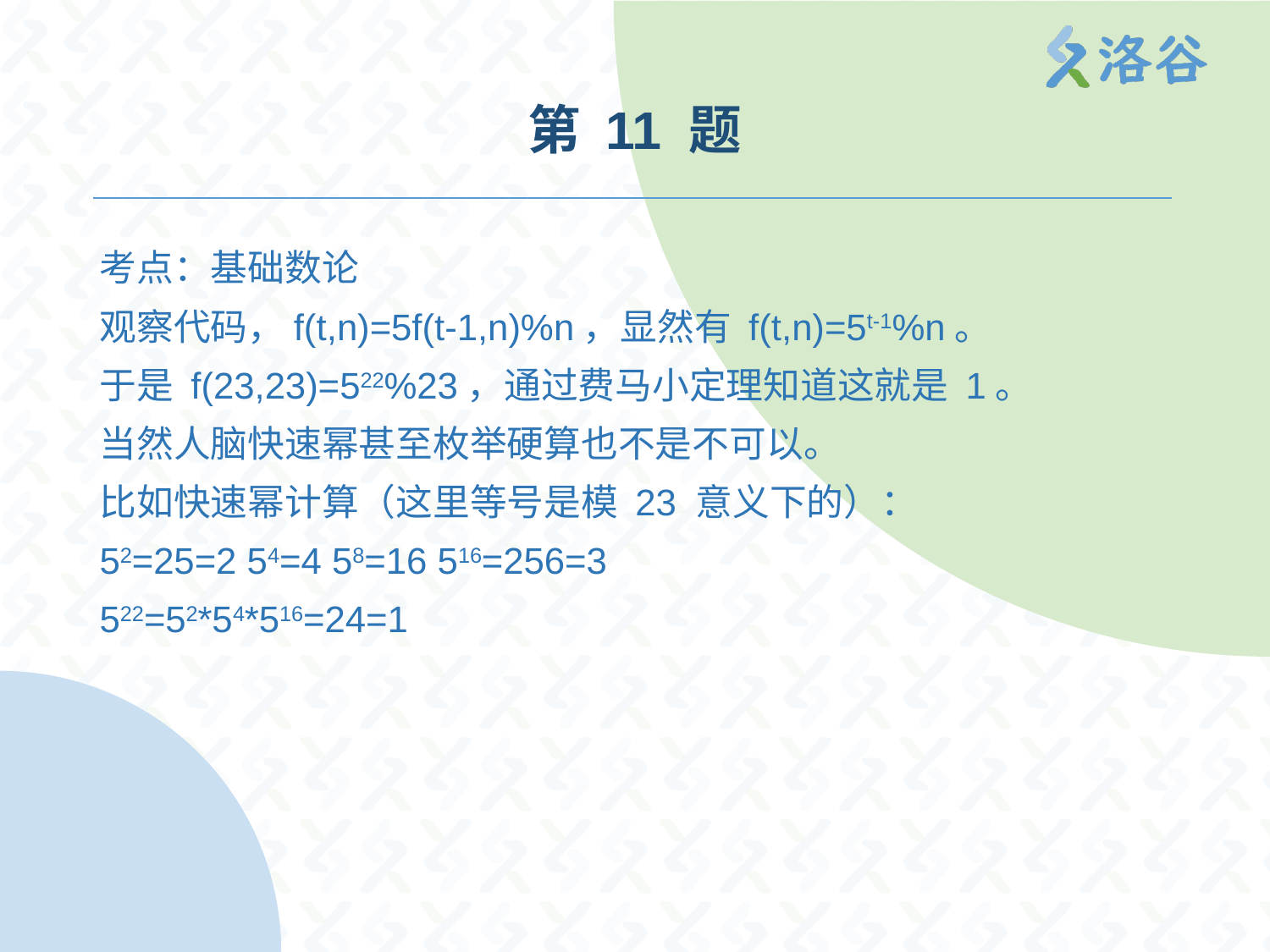

# 第 11 题
考点：基础数论
观察代码，f(t,n)=5f(t-1,n)%n，显然有 f(t,n)=5t-1%n。
于是 f(23,23)=522%23，通过费马小定理知道这就是 1。
当然人脑快速幂甚至枚举硬算也不是不可以。
比如快速幂计算（这里等号是模 23 意义下的）：
52=25=2 54=4 58=16 516=256=3
522=52*54*516=24=1